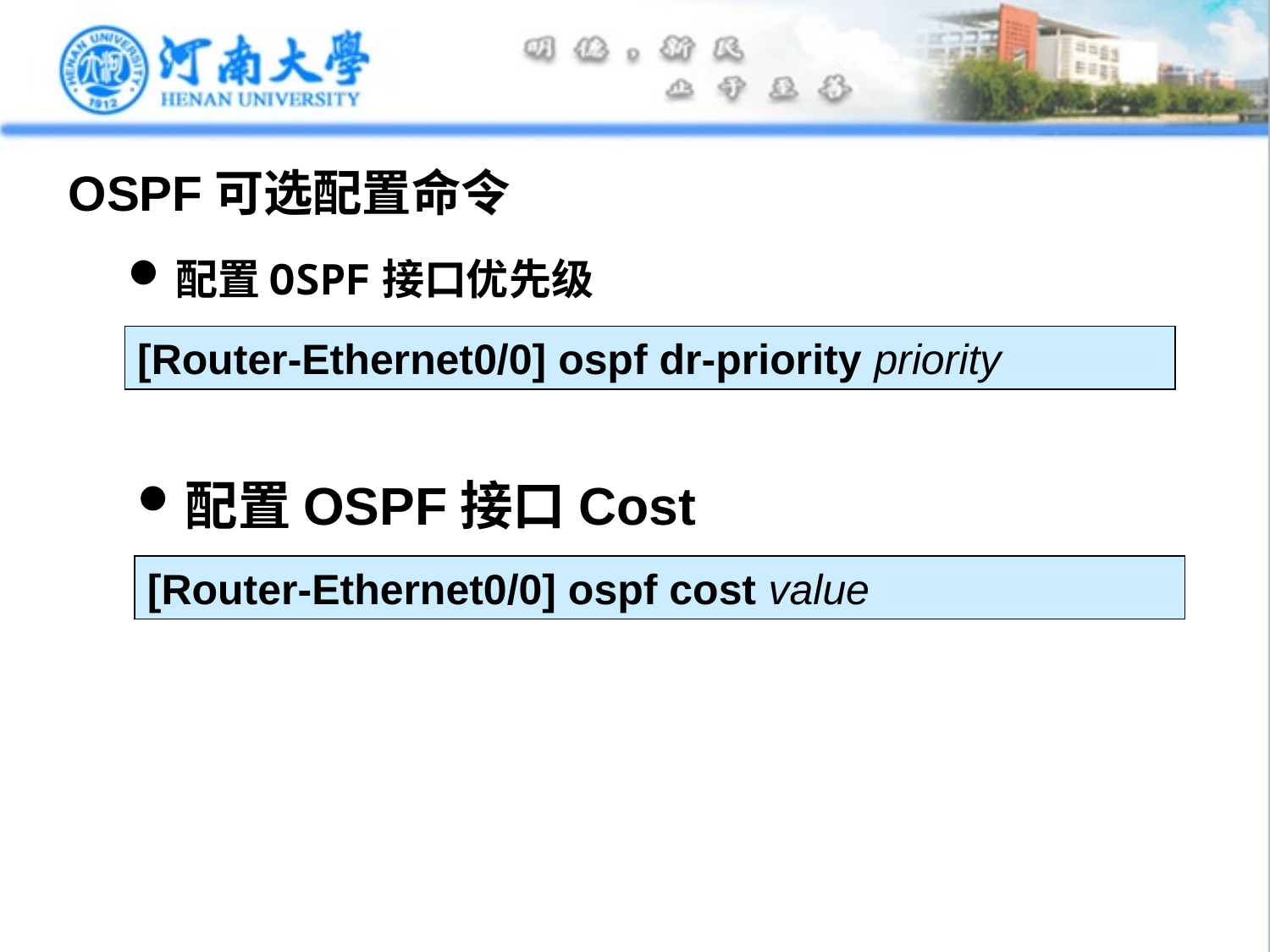

# OSPF可选配置命令
配置OSPF接口优先级
[Router-Ethernet0/0] ospf dr-priority priority

配置OSPF接口Cost
[Router-Ethernet0/0] ospf cost value